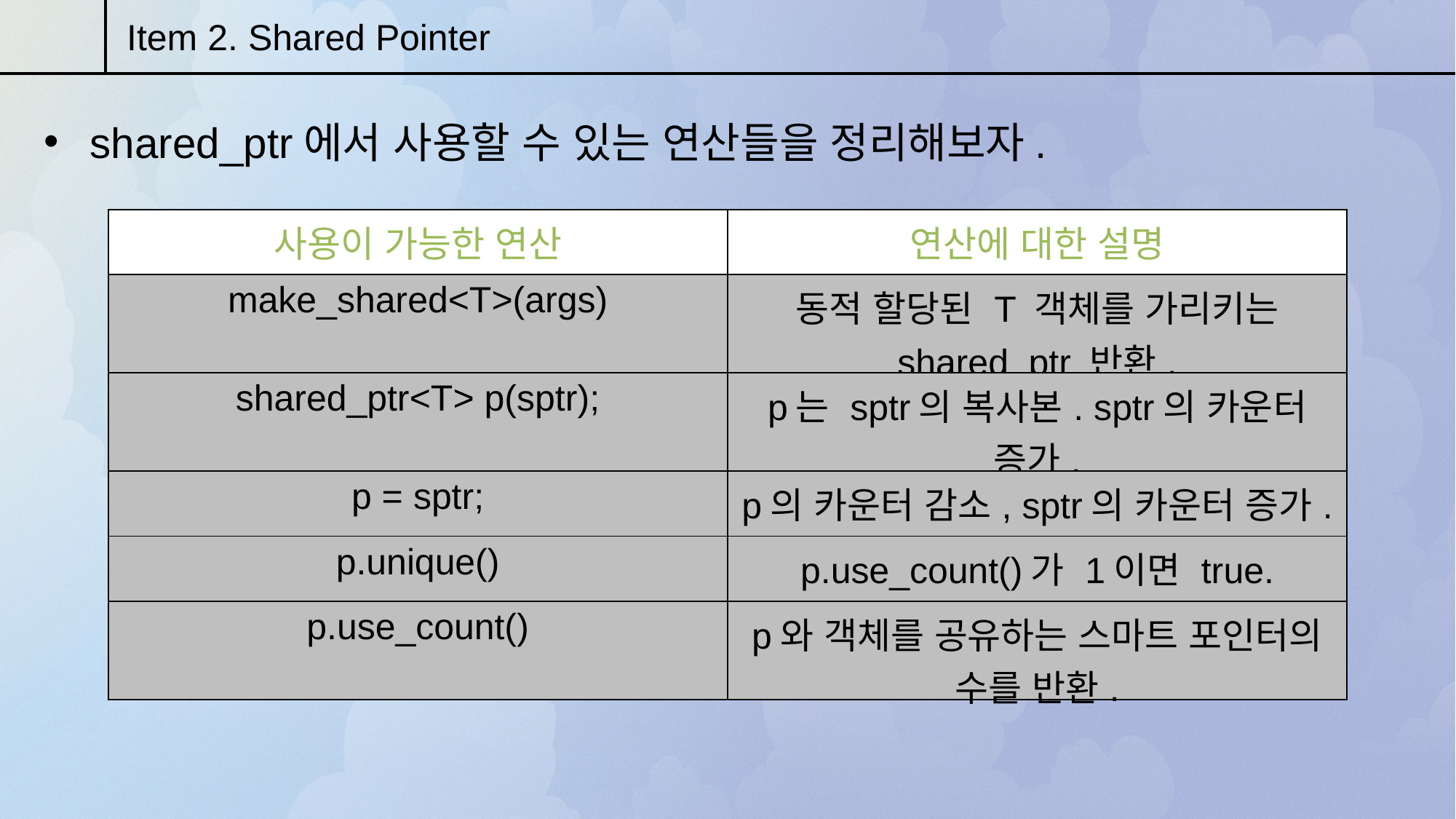

Item 2. Shared Pointer
 shared_ptr에서 사용할 수 있는 연산들을 정리해보자.
| 사용이 가능한 연산 | 연산에 대한 설명 |
| --- | --- |
| make\_shared<T>(args) | 동적 할당된 T 객체를 가리키는 shared\_ptr 반환. |
| shared\_ptr<T> p(sptr); | p는 sptr의 복사본. sptr의 카운터 증가. |
| p = sptr; | p의 카운터 감소, sptr의 카운터 증가. |
| p.unique() | p.use\_count()가 1이면 true. |
| p.use\_count() | p와 객체를 공유하는 스마트 포인터의 수를 반환. |